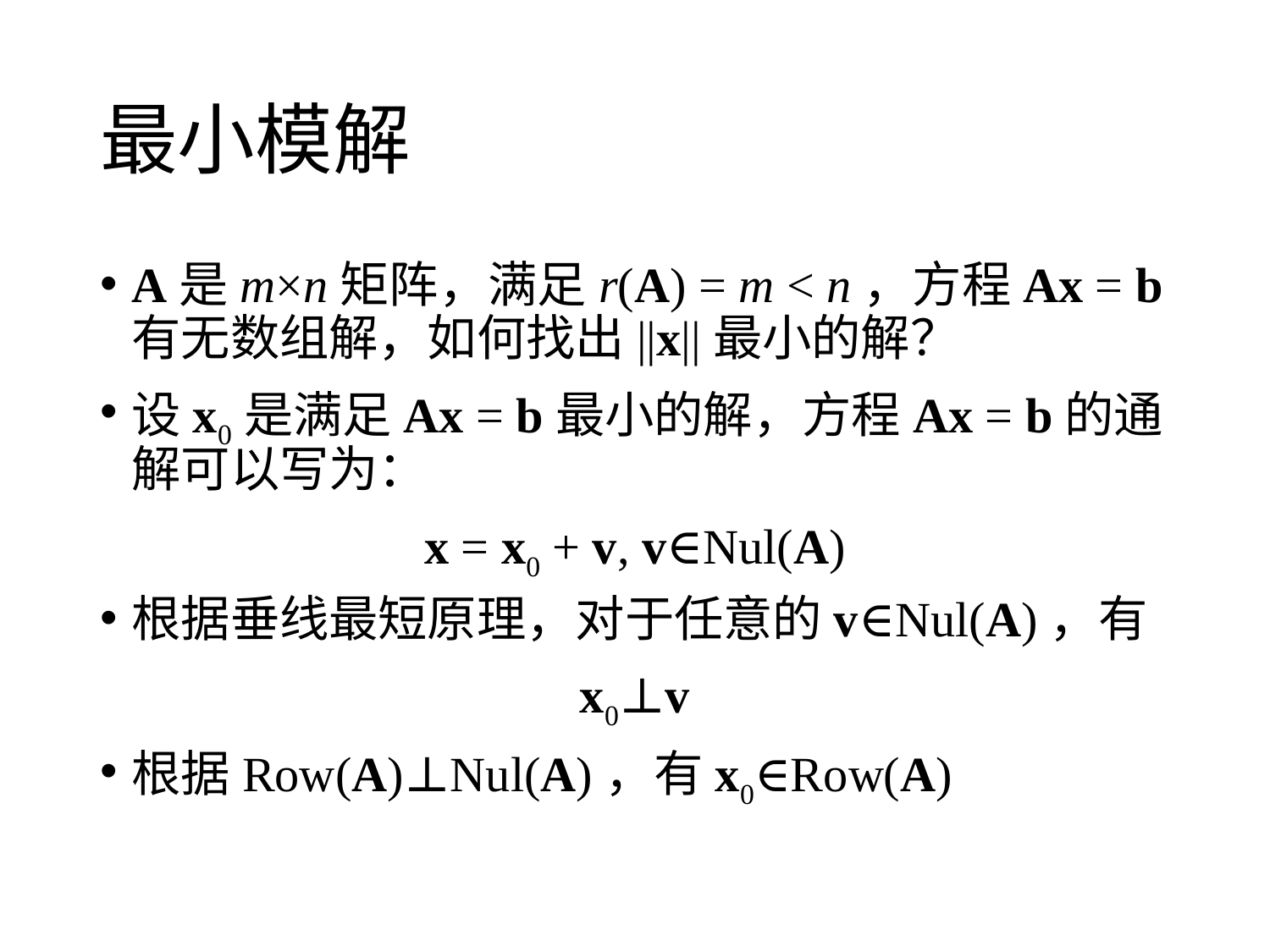

# 最小模解
A是m×n矩阵，满足r(A) = m < n，方程Ax = b有无数组解，如何找出||x||最小的解？
设x0是满足Ax = b最小的解，方程Ax = b的通解可以写为：
x = x0 + v, v∈Nul(A)
根据垂线最短原理，对于任意的v∈Nul(A)，有
x0⊥v
根据Row(A)⊥Nul(A)，有x0∈Row(A)